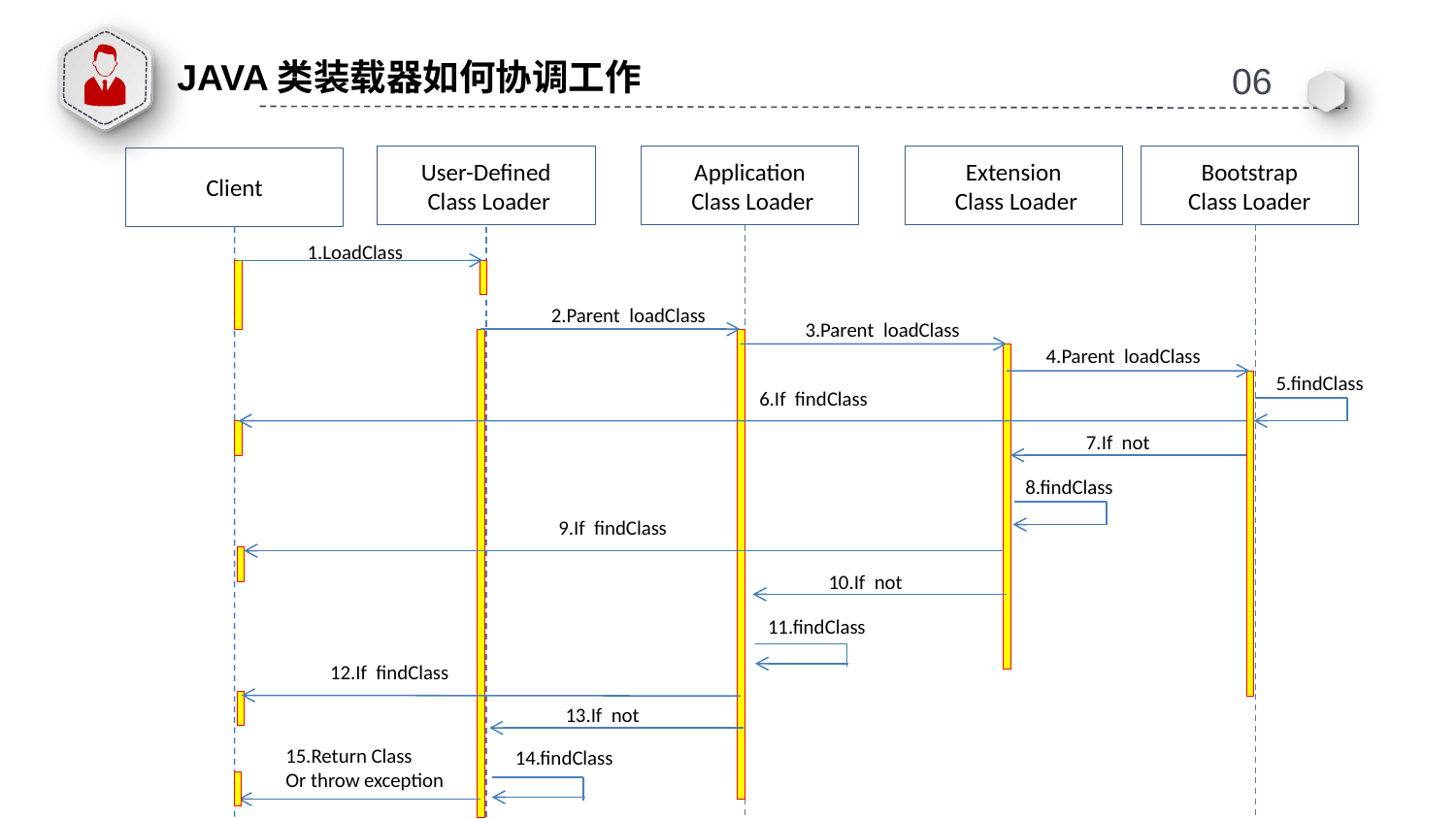

JAVA类装载器如何协调工作
06

User-Defined
 Class Loader
Application
 Class Loader
Extension
 Class Loader
Bootstrap
Class Loader
Client
1.LoadClass

2.Parent  loadClass
3.Parent  loadClass

4.Parent  loadClass

5.findClass

6.If  findClass

7.If  not
8.findClass
9.If  findClass

10.If  not
11.findClass
12.If  findClass

13.If  not
15.Return Class
Or throw exception
14.findClass